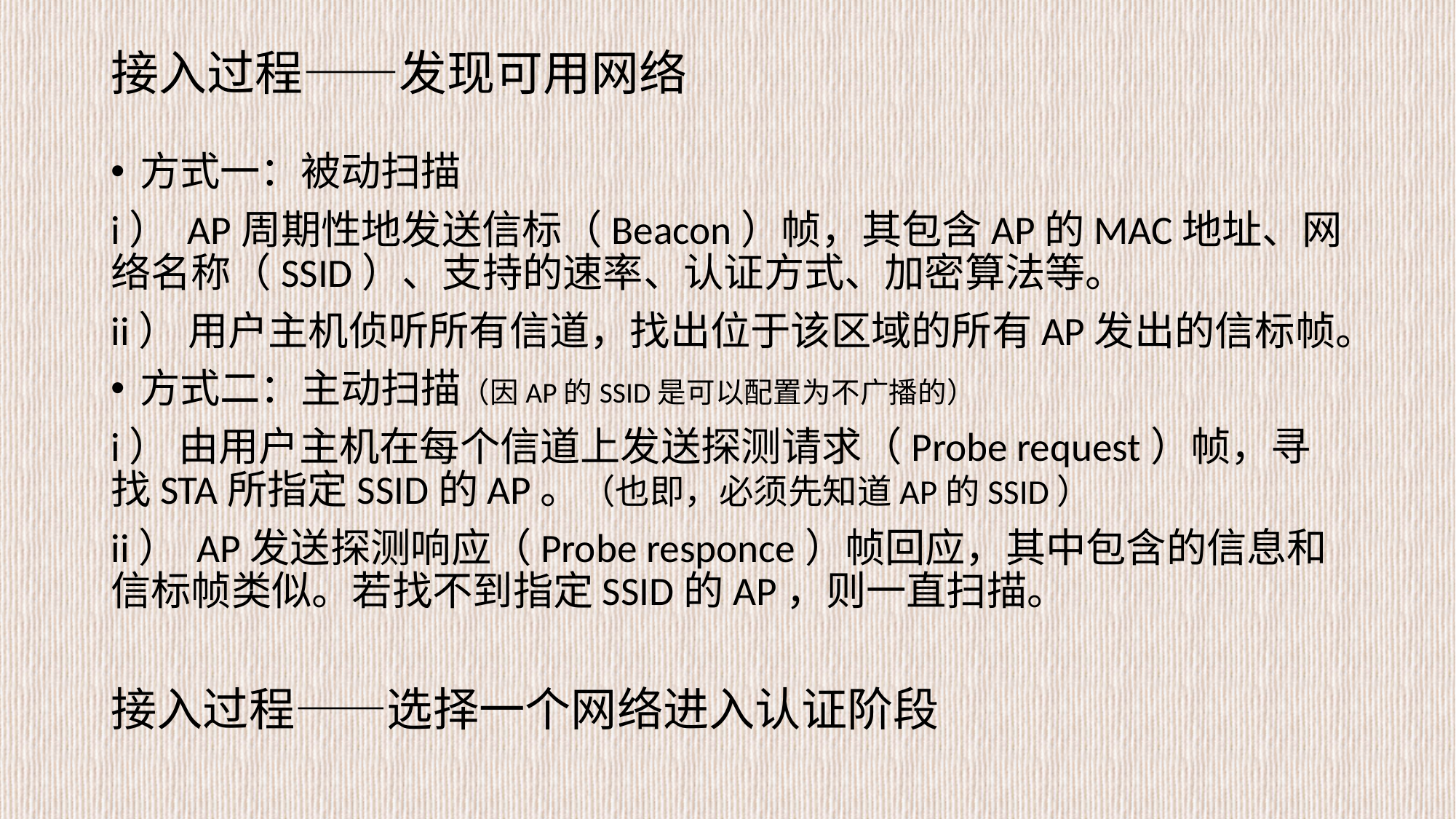

# 接入过程——发现可用网络
方式一：被动扫描
i） AP周期性地发送信标（Beacon）帧，其包含AP的MAC地址、网络名称（SSID）、支持的速率、认证方式、加密算法等。
ii） 用户主机侦听所有信道，找出位于该区域的所有AP发出的信标帧。
方式二：主动扫描（因AP的SSID是可以配置为不广播的）
i） 由用户主机在每个信道上发送探测请求（Probe request）帧，寻找STA所指定SSID的AP。（也即，必须先知道AP的SSID）
ii） AP发送探测响应（Probe responce）帧回应，其中包含的信息和信标帧类似。若找不到指定SSID的AP，则一直扫描。

接入过程——选择一个网络进入认证阶段